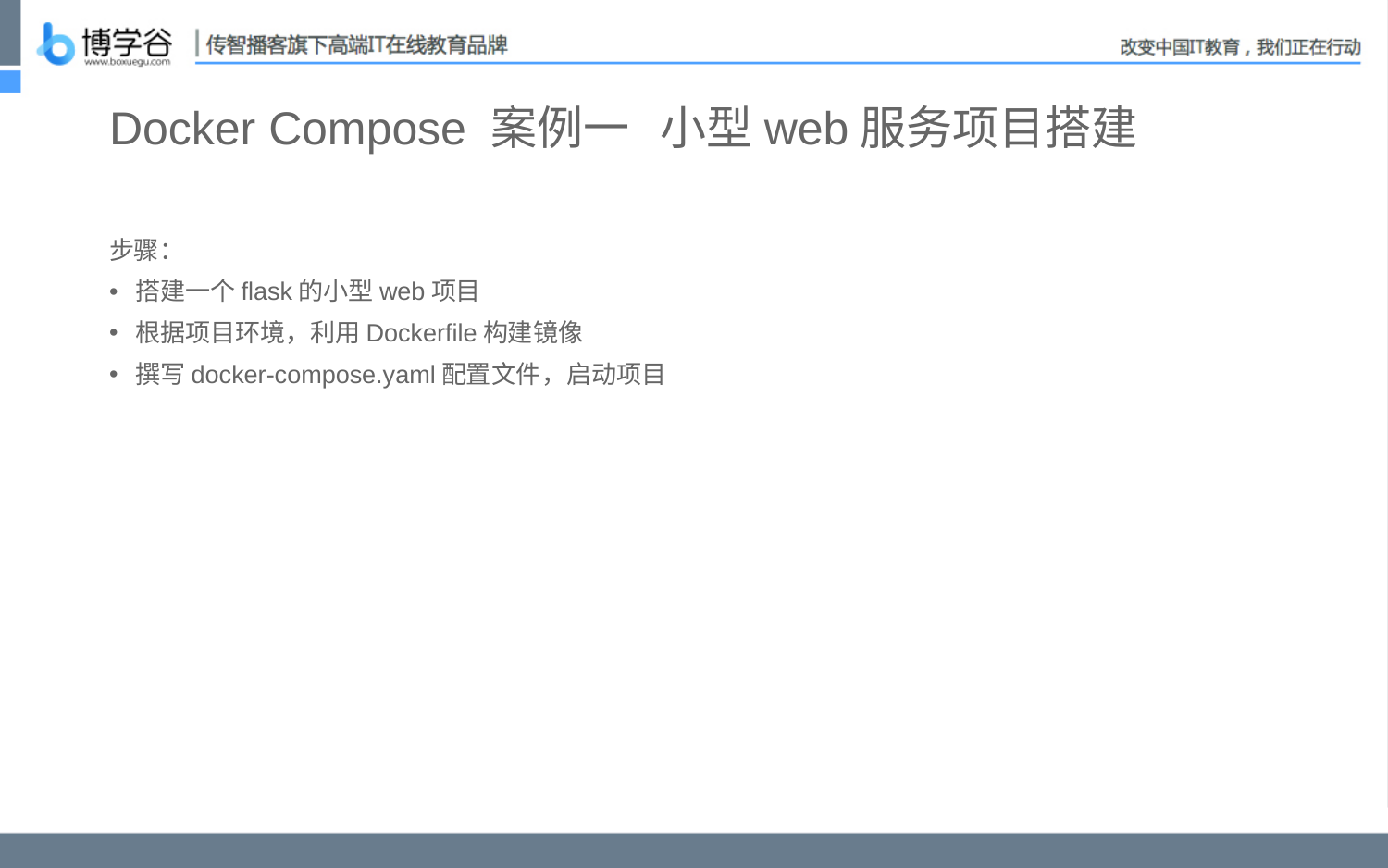

# Docker Compose 案例一   小型web服务项目搭建
步骤：
搭建一个flask的小型web项目
根据项目环境，利用Dockerfile构建镜像
撰写docker-compose.yaml配置文件，启动项目